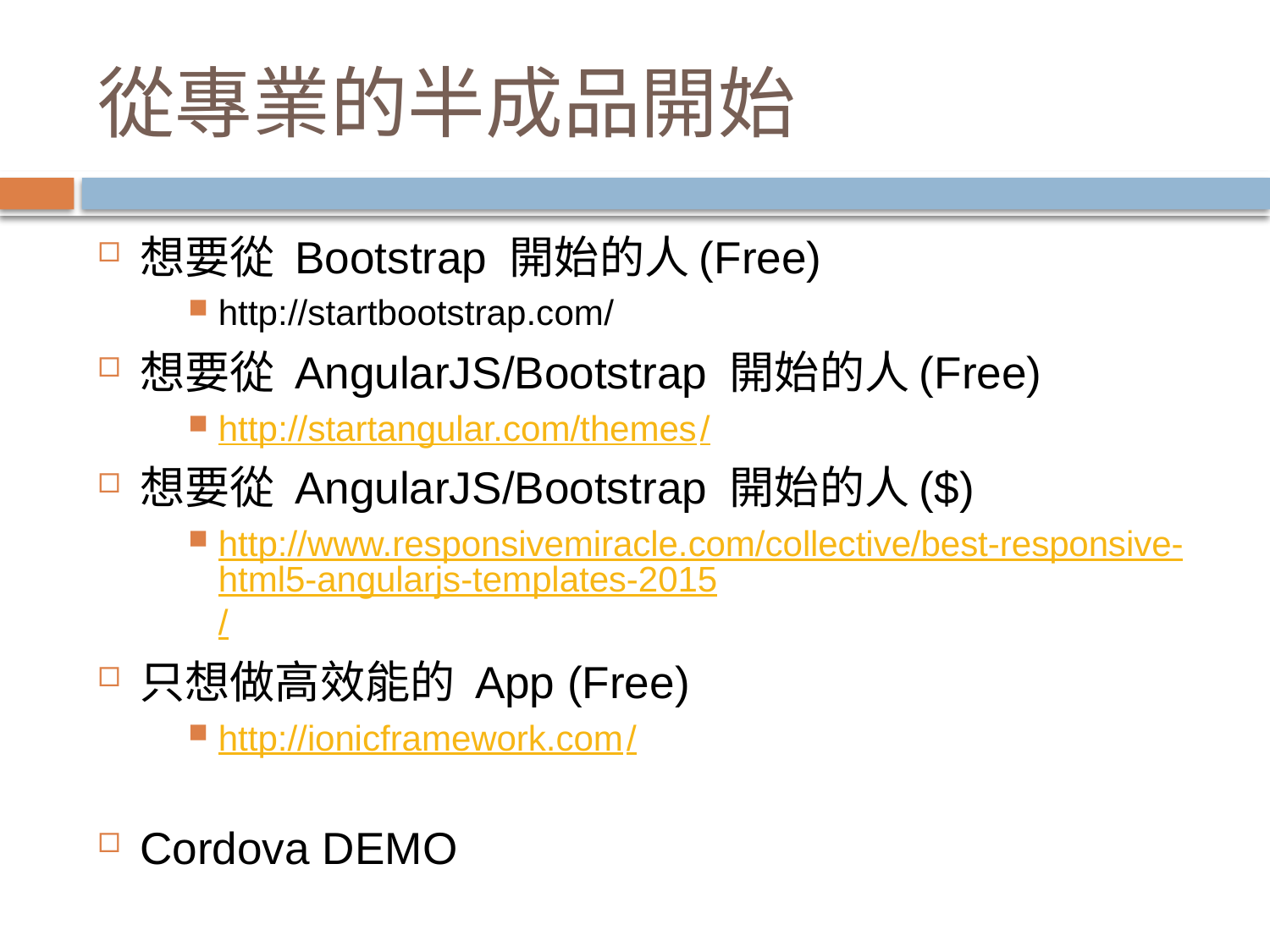

# 從專業的半成品開始
想要從 Bootstrap 開始的人(Free)
http://startbootstrap.com/
想要從 AngularJS/Bootstrap 開始的人(Free)
http://startangular.com/themes/
想要從 AngularJS/Bootstrap 開始的人($)
http://www.responsivemiracle.com/collective/best-responsive-html5-angularjs-templates-2015/
只想做高效能的 App (Free)
http://ionicframework.com/

Cordova DEMO